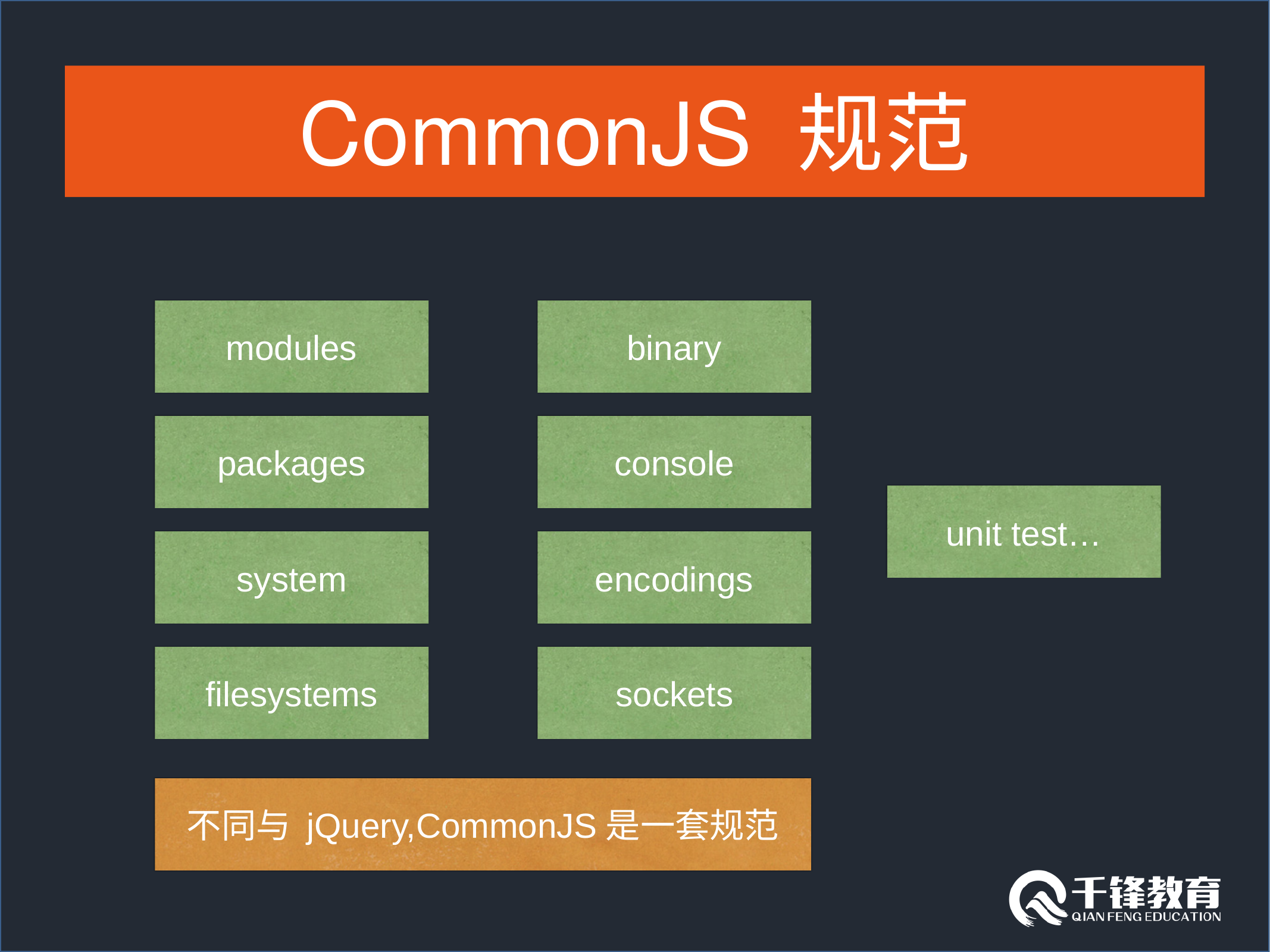

#
CommonJS 规范
modules
binary
packages
console
unit test…
system
encodings
filesystems
sockets
不同与 jQuery,CommonJS是一套规范